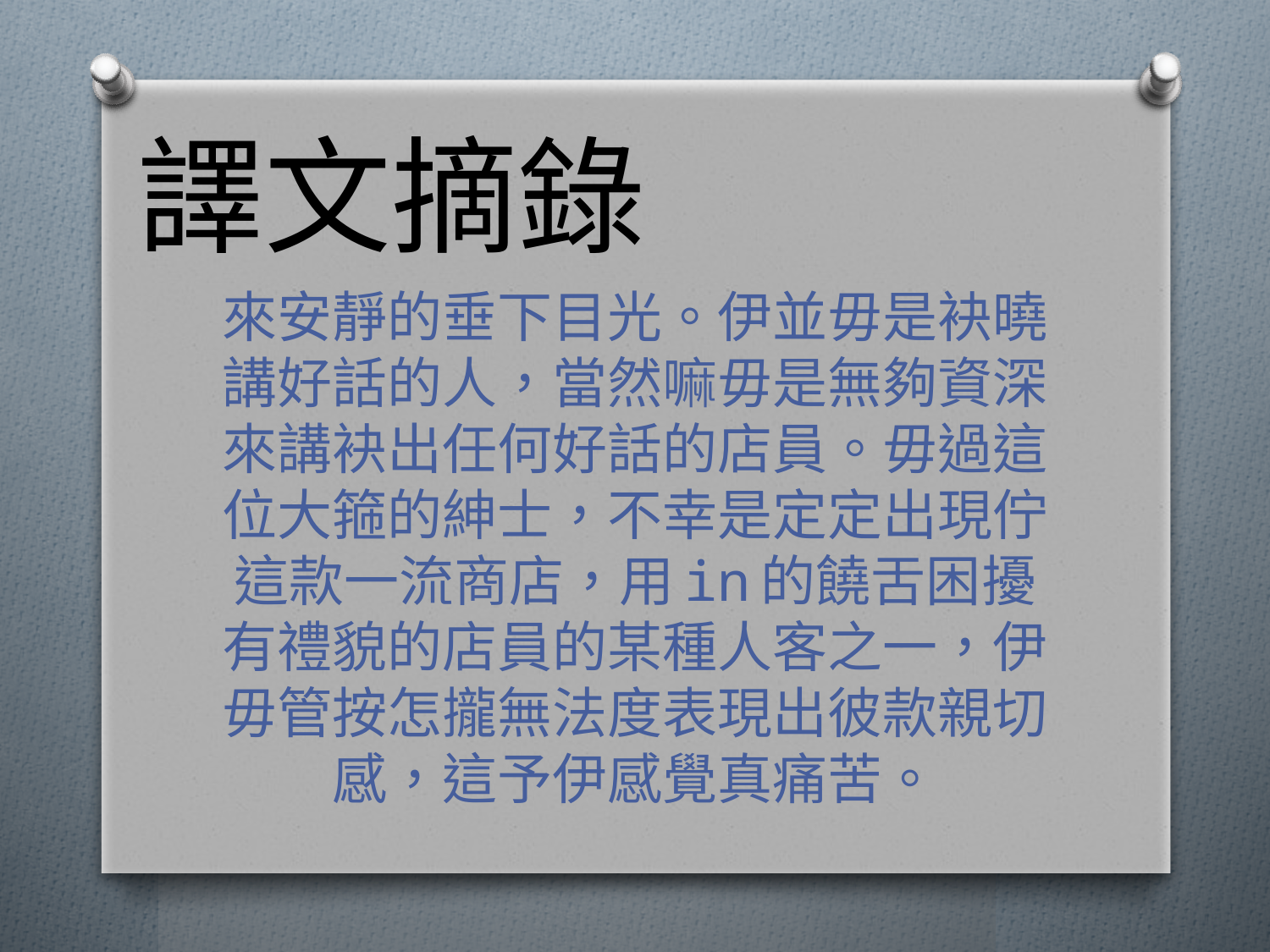

# 譯文摘錄
來安靜的垂下目光。伊並毋是袂曉講好話的人，當然嘛毋是無夠資深來講袂出任何好話的店員。毋過這位大箍的紳士，不幸是定定出現佇這款一流商店，用in的饒舌困擾有禮貌的店員的某種人客之一，伊毋管按怎攏無法度表現出彼款親切感，這予伊感覺真痛苦。